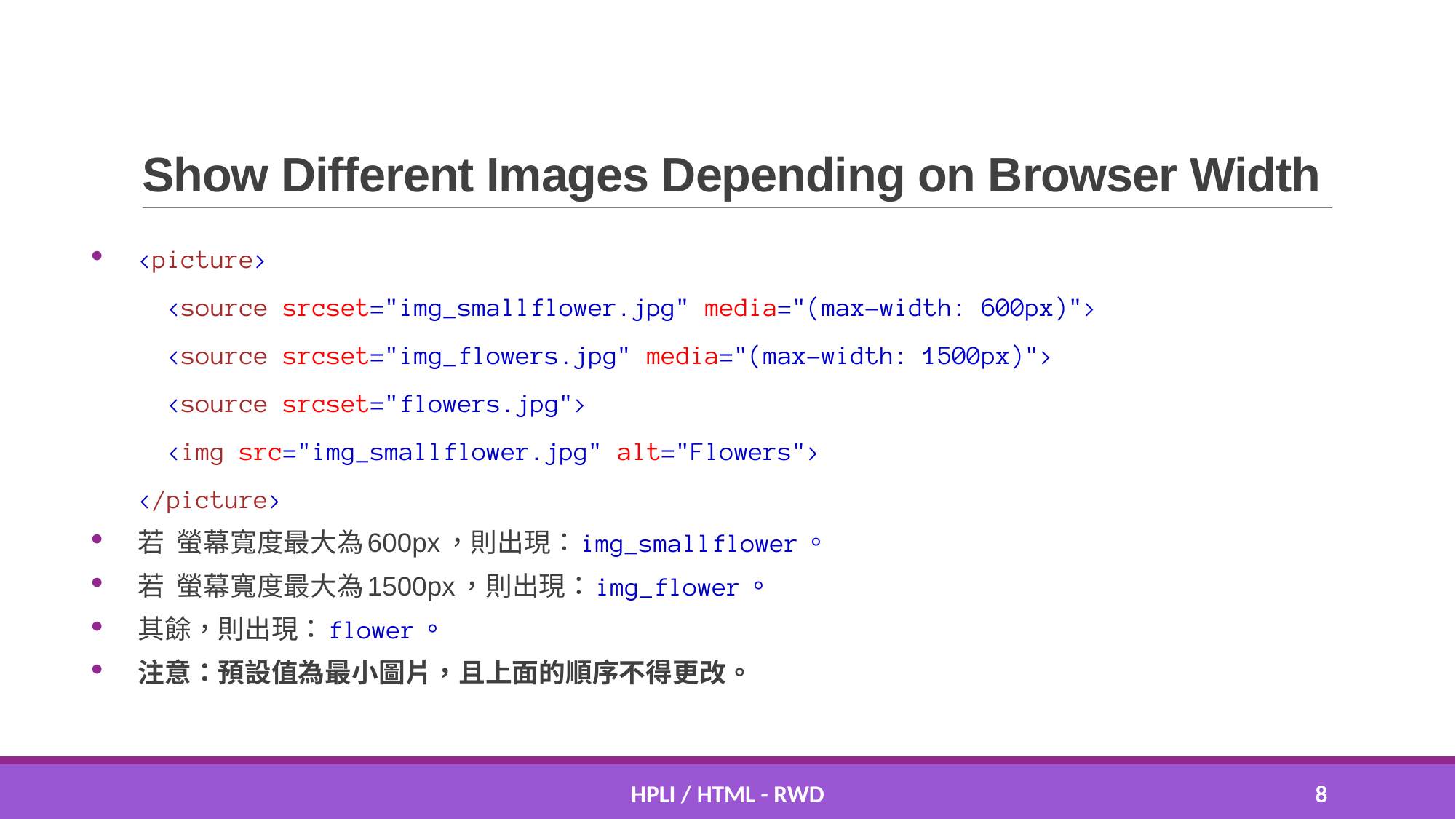

# Show Different Images Depending on Browser Width
<picture>
  <source srcset="img_smallflower.jpg" media="(max-width: 600px)">
  <source srcset="img_flowers.jpg" media="(max-width: 1500px)">
  <source srcset="flowers.jpg">
  <img src="img_smallflower.jpg" alt="Flowers">
</picture>
若  螢幕寬度最大為600px，則出現：img_smallflower。
若  螢幕寬度最大為1500px，則出現：img_flower。
其餘，則出現：flower。
注意：預設值為最小圖片，且上面的順序不得更改。
HPLI / HTML - RWD
8